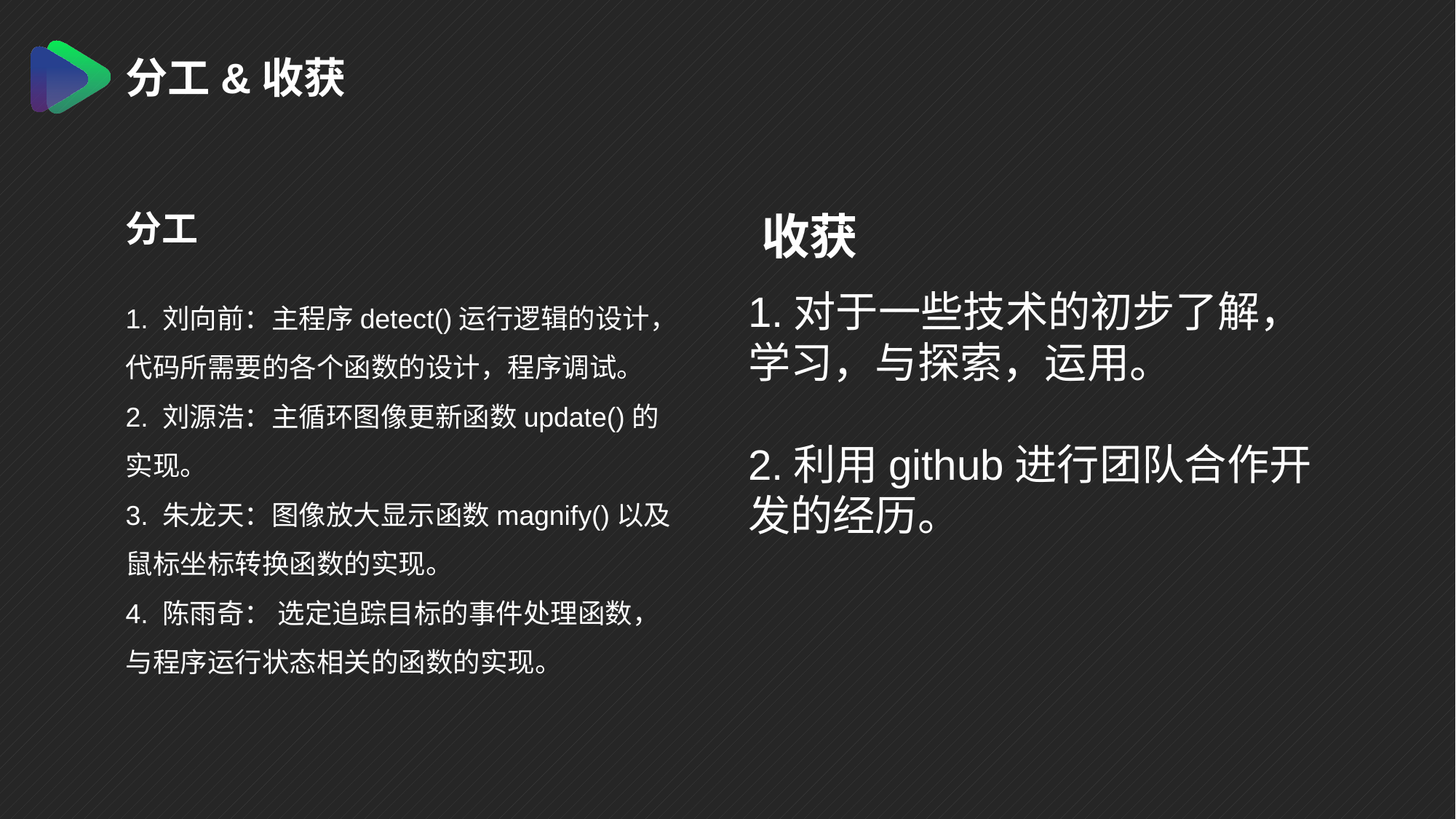

分工&收获
收获
分工
1. 刘向前：主程序detect()运行逻辑的设计，代码所需要的各个函数的设计，程序调试。
2. 刘源浩：主循环图像更新函数update()的实现。
3. 朱龙天：图像放大显示函数magnify()以及鼠标坐标转换函数的实现。
4. 陈雨奇： 选定追踪目标的事件处理函数，与程序运行状态相关的函数的实现。
1.对于一些技术的初步了解，学习，与探索，运用。

2.利用github进行团队合作开发的经历。